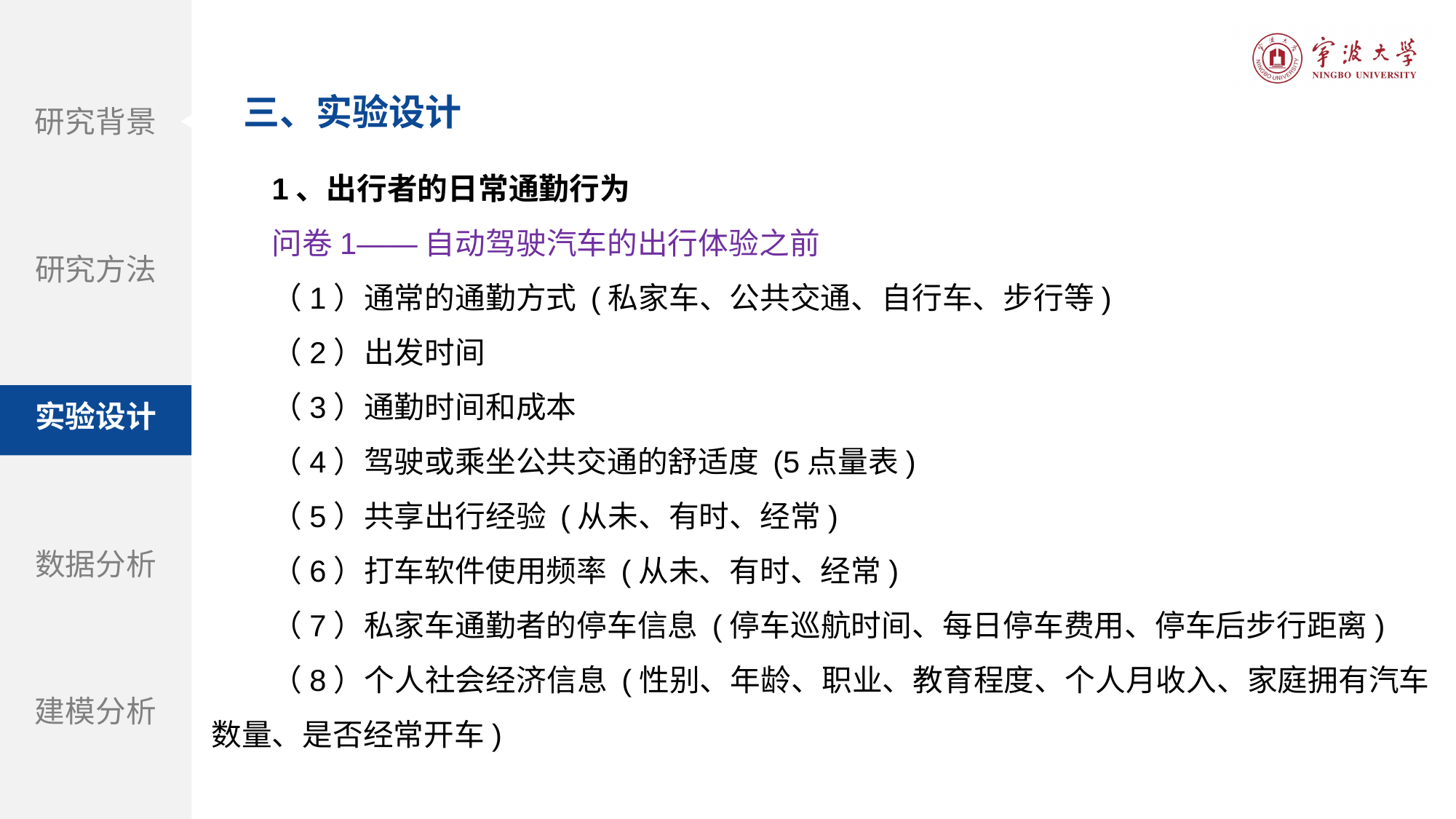

三、实验设计
研究背景

研究方法
实验设计
数据分析
建模分析
1、出行者的日常通勤行为
问卷1——自动驾驶汽车的出行体验之前
（1）通常的通勤方式 (私家车、公共交通、自行车、步行等)
（2）出发时间
（3）通勤时间和成本
（4）驾驶或乘坐公共交通的舒适度 (5点量表)
（5）共享出行经验 (从未、有时、经常)
（6）打车软件使用频率 (从未、有时、经常)
（7）私家车通勤者的停车信息 (停车巡航时间、每日停车费用、停车后步行距离)
（8）个人社会经济信息 (性别、年龄、职业、教育程度、个人月收入、家庭拥有汽车数量、是否经常开车)
题目：自动驾驶汽车和街道设计：使用虚拟现实实验探索中央分隔带在提高行人过街安全性方面的作用
期刊：Accident Analysis and Prevention